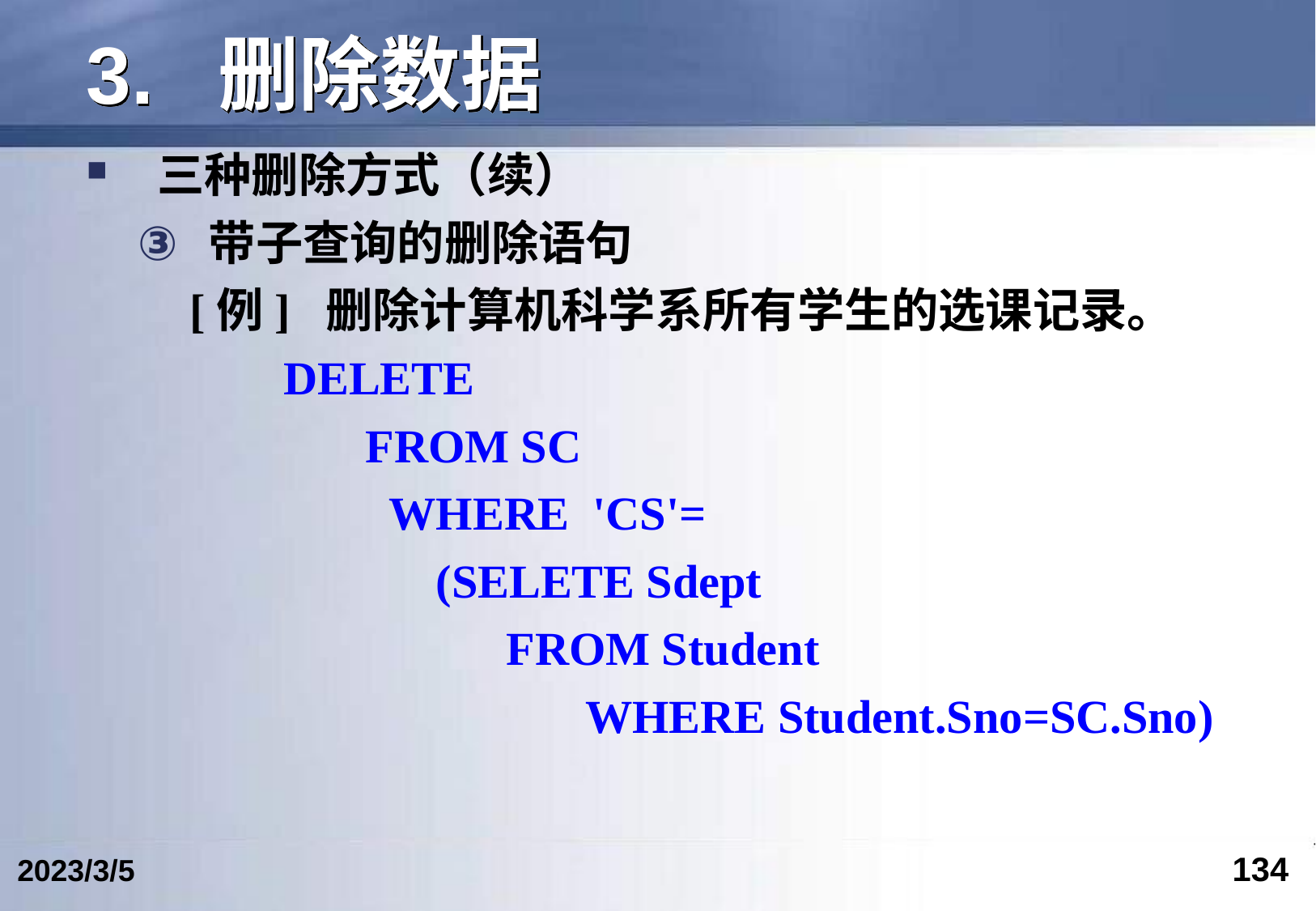

# 3.  删除数据
三种删除方式（续）
带子查询的删除语句
[例]  删除计算机科学系所有学生的选课记录。
        DELETE
               FROM SC
                 WHERE  'CS'=
                     (SELETE Sdept
                           FROM Student
                                                                                                       WHERE Student.Sno=SC.Sno)
134
2023/3/5